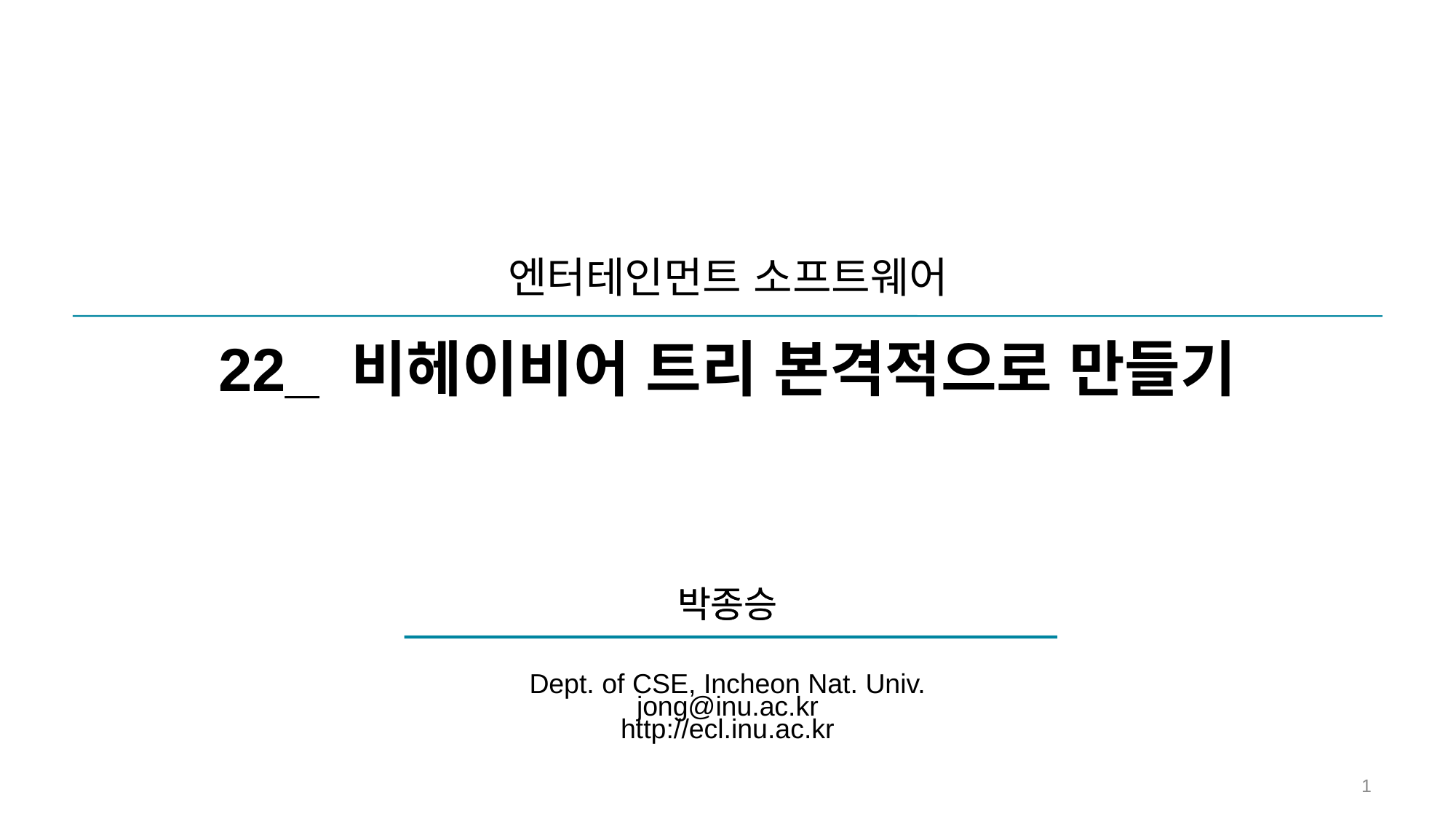

# 22_ 비헤이비어 트리 본격적으로 만들기
1